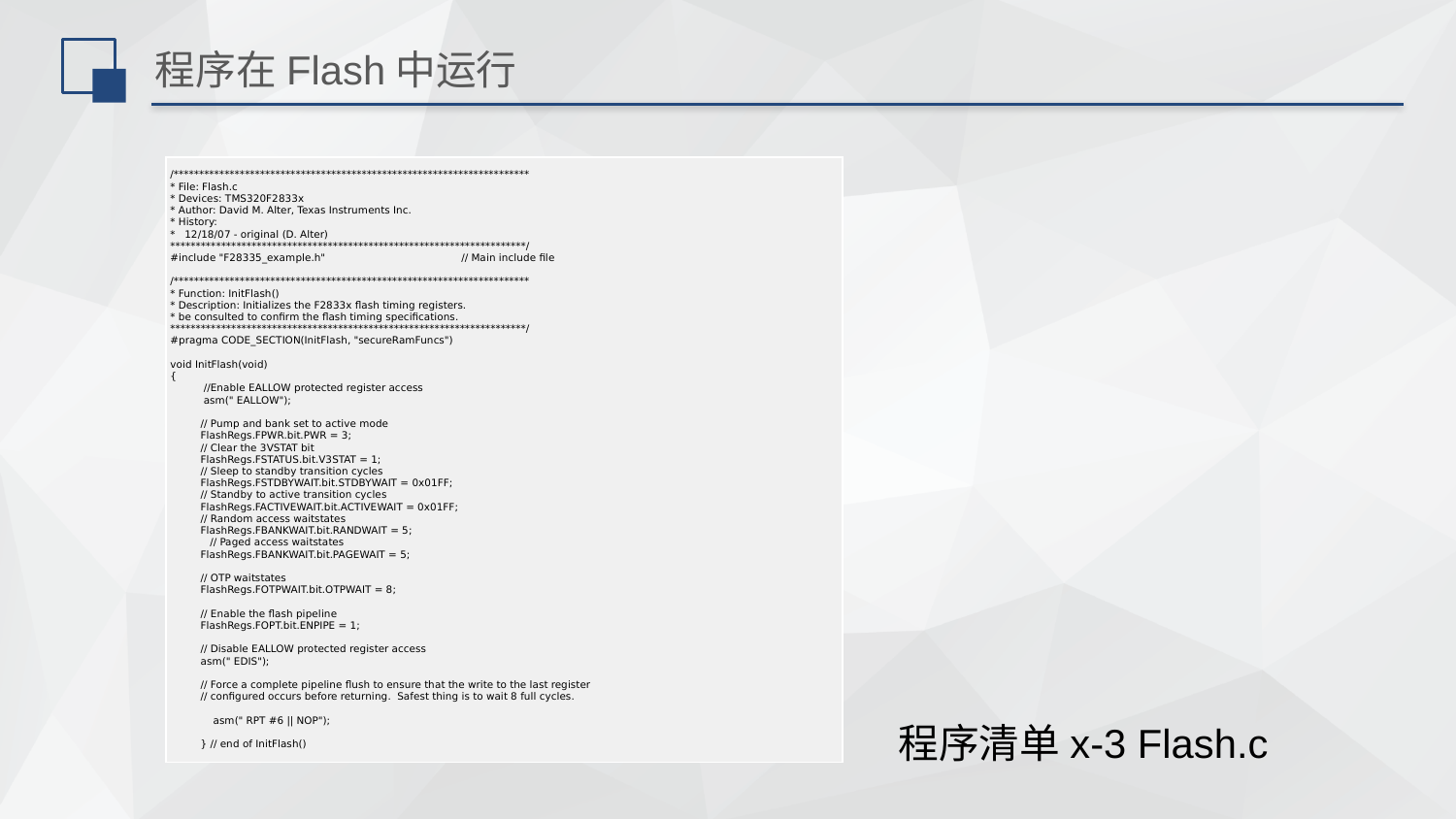

# 程序在Flash中运行
| /\*\*\*\*\*\*\*\*\*\*\*\*\*\*\*\*\*\*\*\*\*\*\*\*\*\*\*\*\*\*\*\*\*\*\*\*\*\*\*\*\*\*\*\*\*\*\*\*\*\*\*\*\*\*\*\*\*\*\*\*\*\*\*\*\*\*\*\*\*\* \* File: Flash.c \* Devices: TMS320F2833x \* Author: David M. Alter, Texas Instruments Inc. \* History: \* 12/18/07 - original (D. Alter) \*\*\*\*\*\*\*\*\*\*\*\*\*\*\*\*\*\*\*\*\*\*\*\*\*\*\*\*\*\*\*\*\*\*\*\*\*\*\*\*\*\*\*\*\*\*\*\*\*\*\*\*\*\*\*\*\*\*\*\*\*\*\*\*\*\*\*\*\*\*/ #include "F28335\_example.h" // Main include file    /\*\*\*\*\*\*\*\*\*\*\*\*\*\*\*\*\*\*\*\*\*\*\*\*\*\*\*\*\*\*\*\*\*\*\*\*\*\*\*\*\*\*\*\*\*\*\*\*\*\*\*\*\*\*\*\*\*\*\*\*\*\*\*\*\*\*\*\*\*\* \* Function: InitFlash() \* Description: Initializes the F2833x flash timing registers. \* be consulted to confirm the flash timing specifications. \*\*\*\*\*\*\*\*\*\*\*\*\*\*\*\*\*\*\*\*\*\*\*\*\*\*\*\*\*\*\*\*\*\*\*\*\*\*\*\*\*\*\*\*\*\*\*\*\*\*\*\*\*\*\*\*\*\*\*\*\*\*\*\*\*\*\*\*\*\*/ #pragma CODE\_SECTION(InitFlash, "secureRamFuncs")   void InitFlash(void) { //Enable EALLOW protected register access asm(" EALLOW"); // Pump and bank set to active mode FlashRegs.FPWR.bit.PWR = 3; // Clear the 3VSTAT bit FlashRegs.FSTATUS.bit.V3STAT = 1; // Sleep to standby transition cycles FlashRegs.FSTDBYWAIT.bit.STDBYWAIT = 0x01FF; // Standby to active transition cycles FlashRegs.FACTIVEWAIT.bit.ACTIVEWAIT = 0x01FF; // Random access waitstates FlashRegs.FBANKWAIT.bit.RANDWAIT = 5; // Paged access waitstates FlashRegs.FBANKWAIT.bit.PAGEWAIT = 5; // OTP waitstates FlashRegs.FOTPWAIT.bit.OTPWAIT = 8; // Enable the flash pipeline FlashRegs.FOPT.bit.ENPIPE = 1; // Disable EALLOW protected register access asm(" EDIS");   // Force a complete pipeline flush to ensure that the write to the last register // configured occurs before returning. Safest thing is to wait 8 full cycles.   asm(" RPT #6 || NOP");   } // end of InitFlash() |
| --- |
程序清单x-3 Flash.c